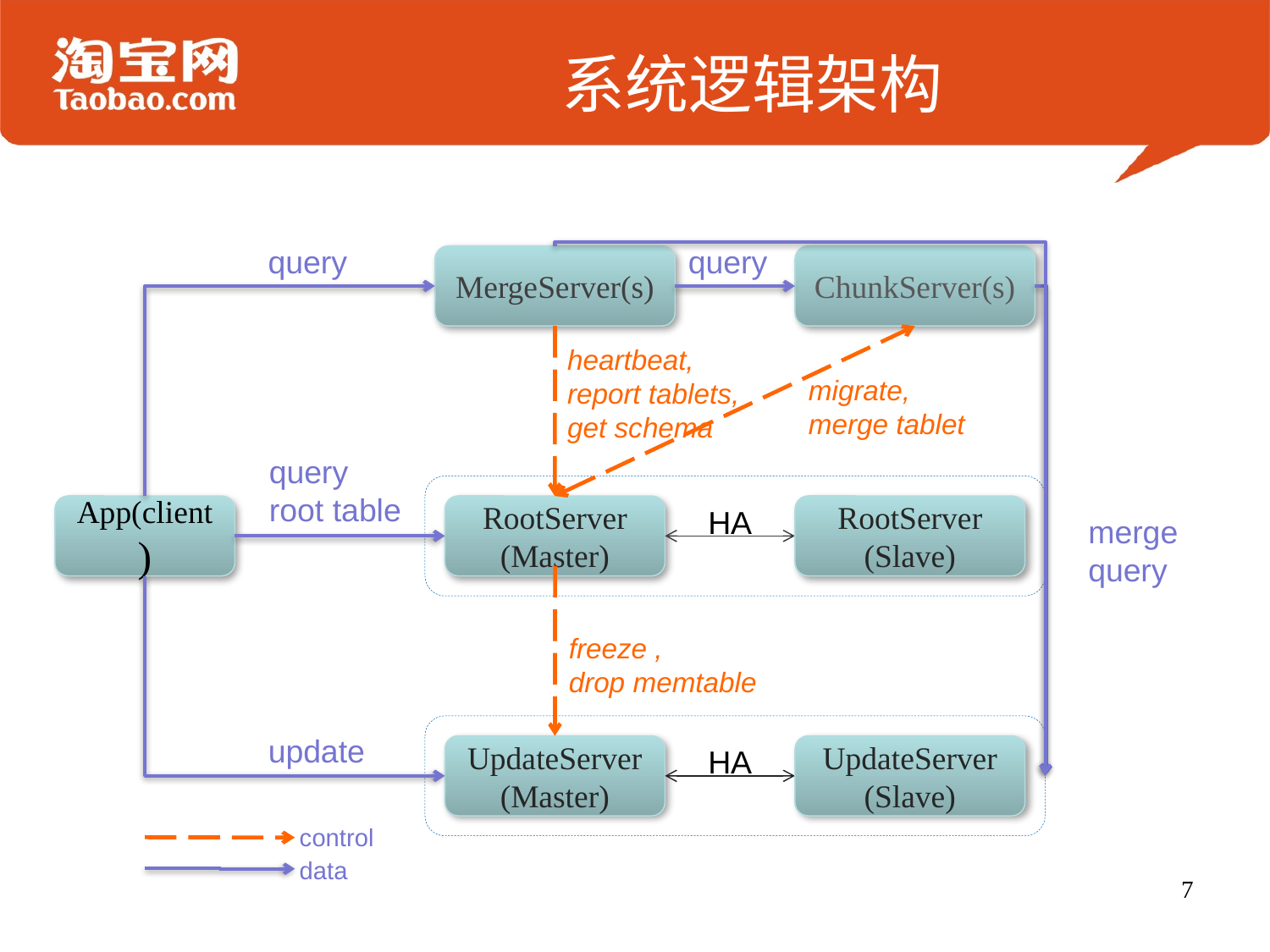

# 系统逻辑架构
query
query
MergeServer(s)
ChunkServer(s)
heartbeat,
report tablets,
get schema
migrate,
merge tablet
query
root table

RootServer
(Master)
HA
RootServer
(Slave)
App(client)
merge
query
freeze ,
drop memtable

UpdateServer
(Master)
HA
UpdateServer
(Slave)
update
control
data
7